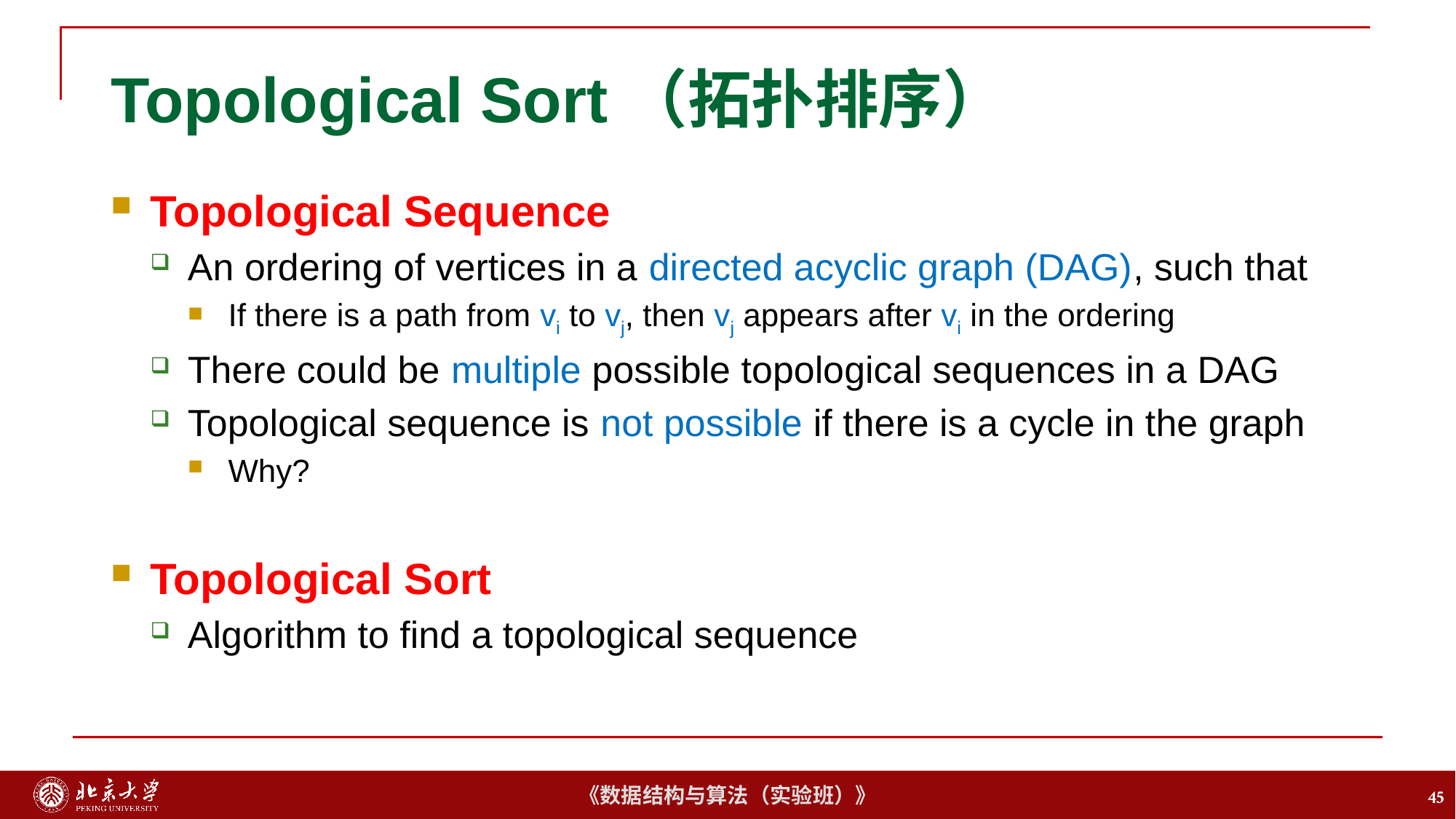

# Topological Sort（拓扑排序）
Topological Sequence
An ordering of vertices in a directed acyclic graph (DAG), such that
If there is a path from vi to vj, then vj appears after vi in the ordering
There could be multiple possible topological sequences in a DAG
Topological sequence is not possible if there is a cycle in the graph
Why?

Topological Sort
Algorithm to find a topological sequence
45